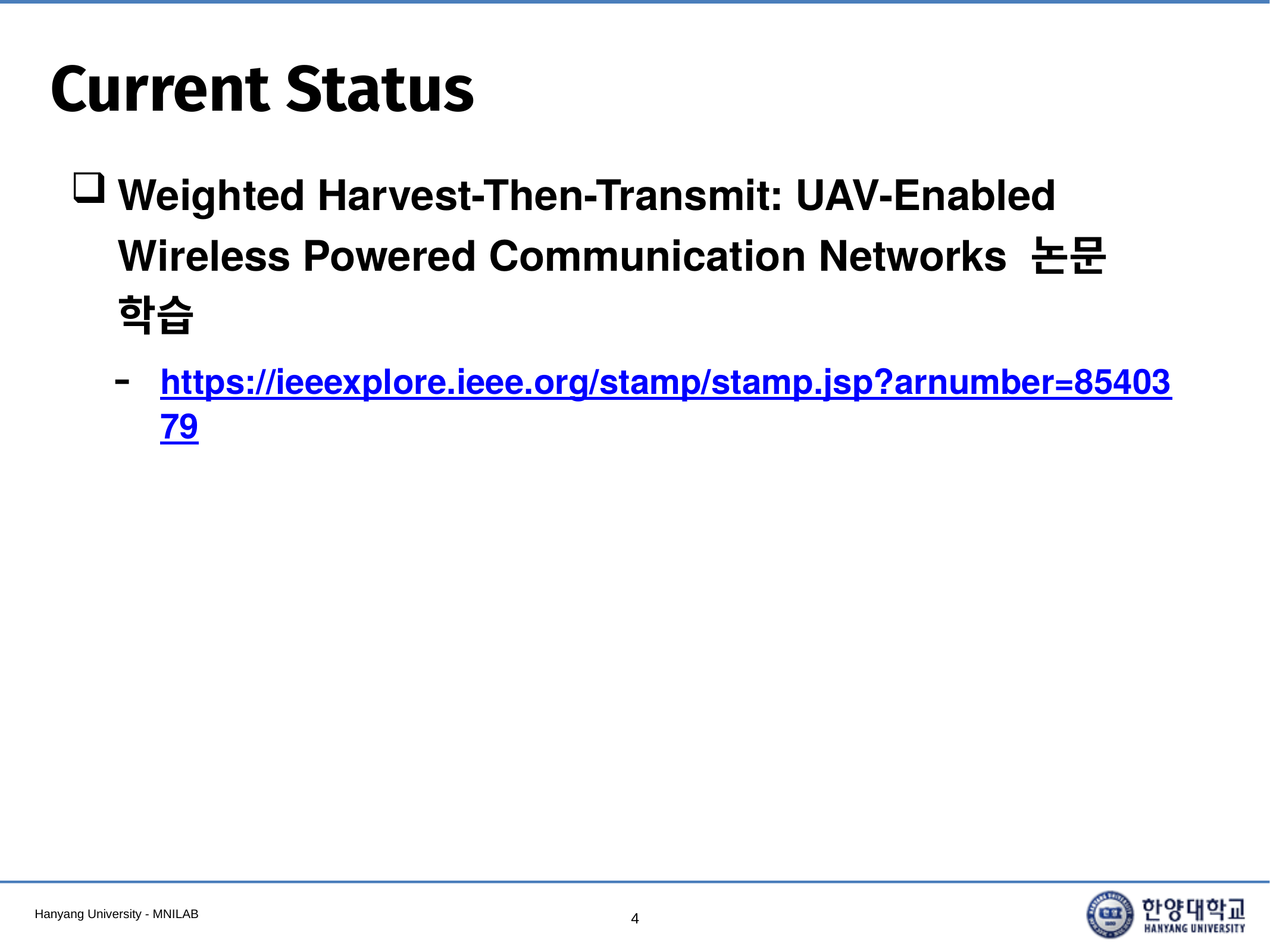

# Current Status
Weighted Harvest-Then-Transmit: UAV-Enabled Wireless Powered Communication Networks 논문 학습
https://ieeexplore.ieee.org/stamp/stamp.jsp?arnumber=8540379
4